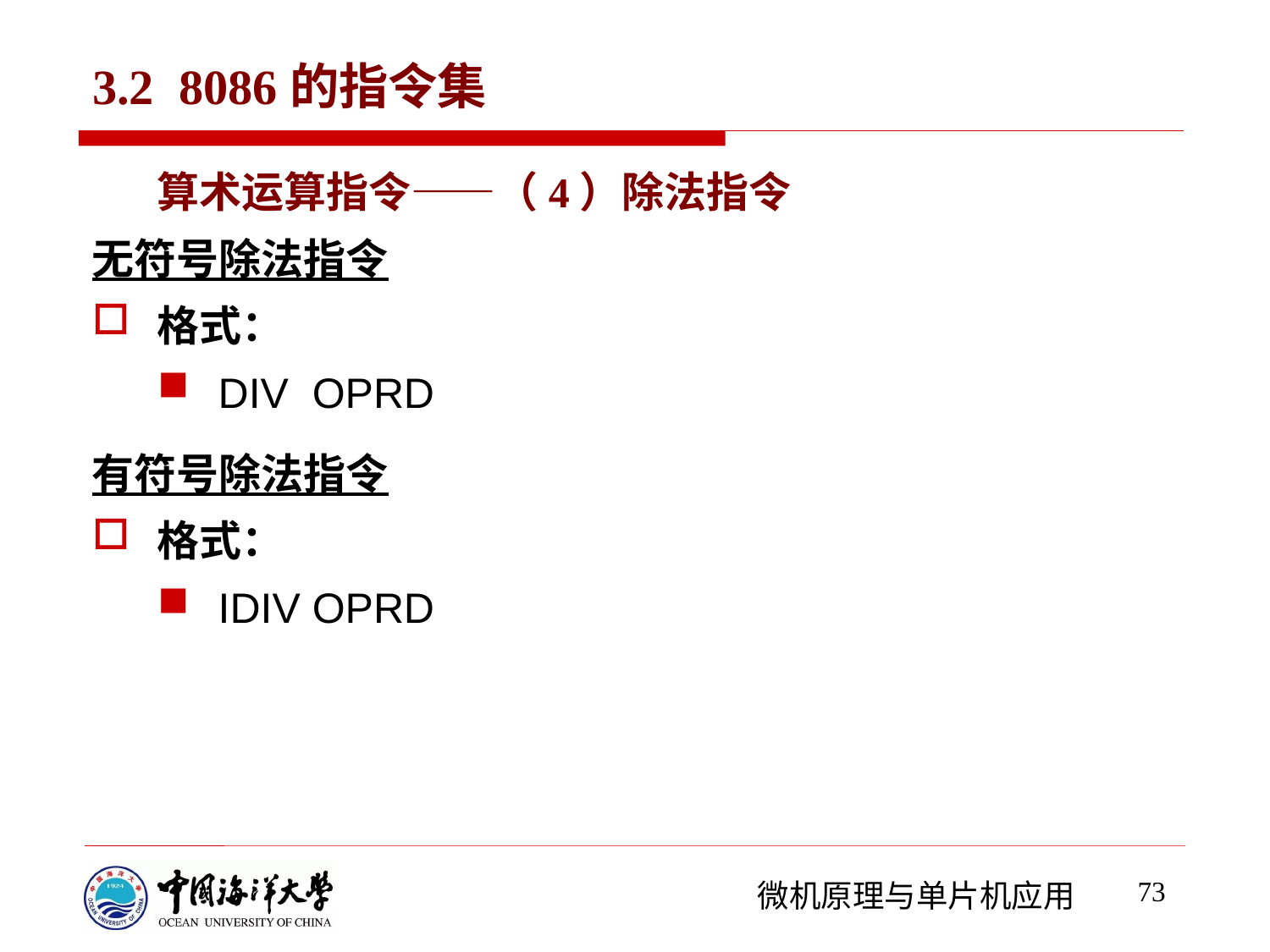

# 3.2  8086的指令集
算术运算指令——（4）除法指令
无符号除法指令
格式：
DIV  OPRD
有符号除法指令
格式：
IDIV OPRD

73